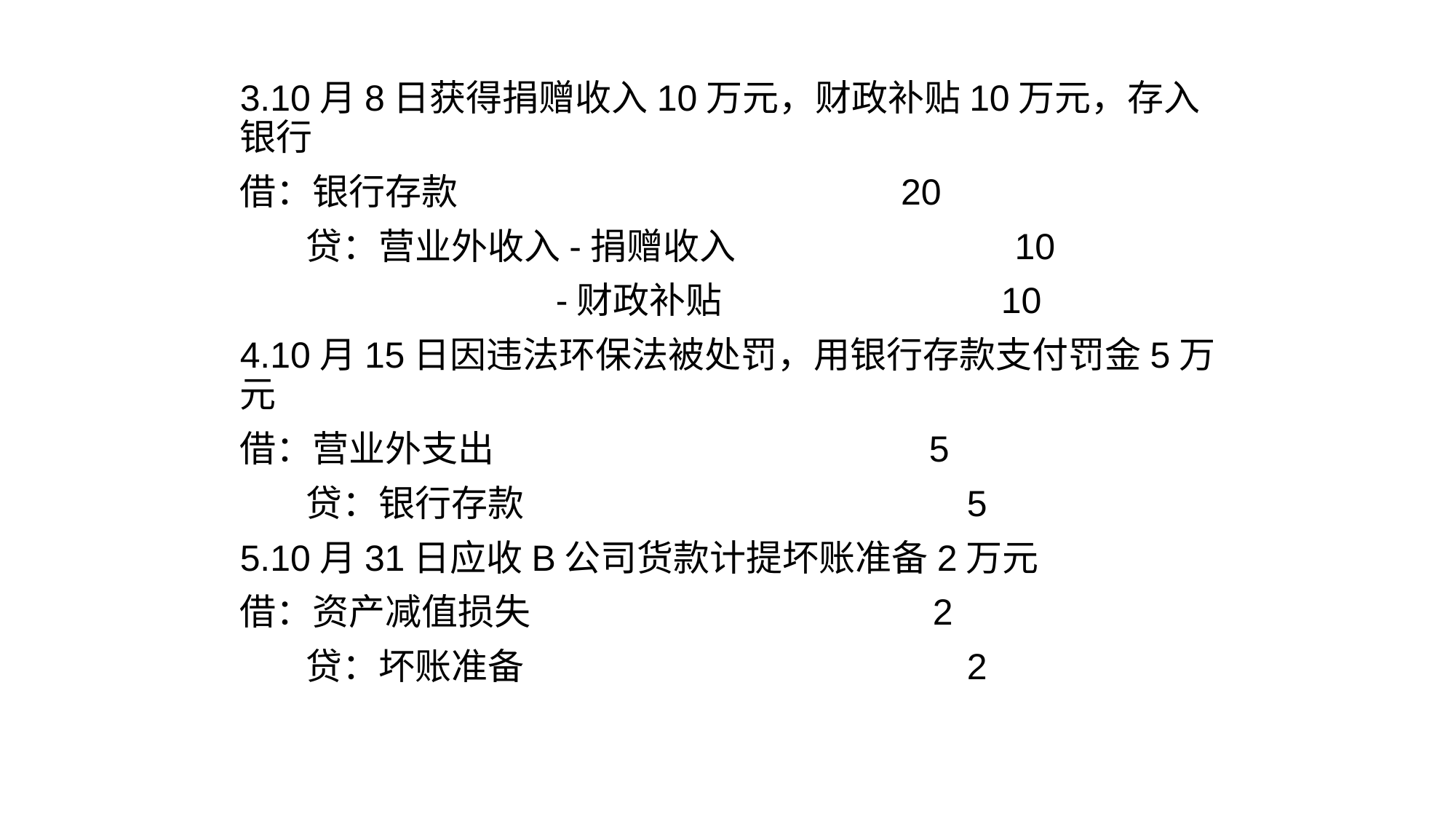

3.10月8日获得捐赠收入10万元，财政补贴10万元，存入银行
借：银行存款                                                     20
       贷：营业外收入-捐赠收入                                 10
                               -财政补贴                                 10
4.10月15日因违法环保法被处罚，用银行存款支付罚金5万元
借：营业外支出                                                    5
       贷：银行存款                                                     5
5.10月31日应收B公司货款计提坏账准备2万元
借：资产减值损失                                                2
       贷：坏账准备                                                     2